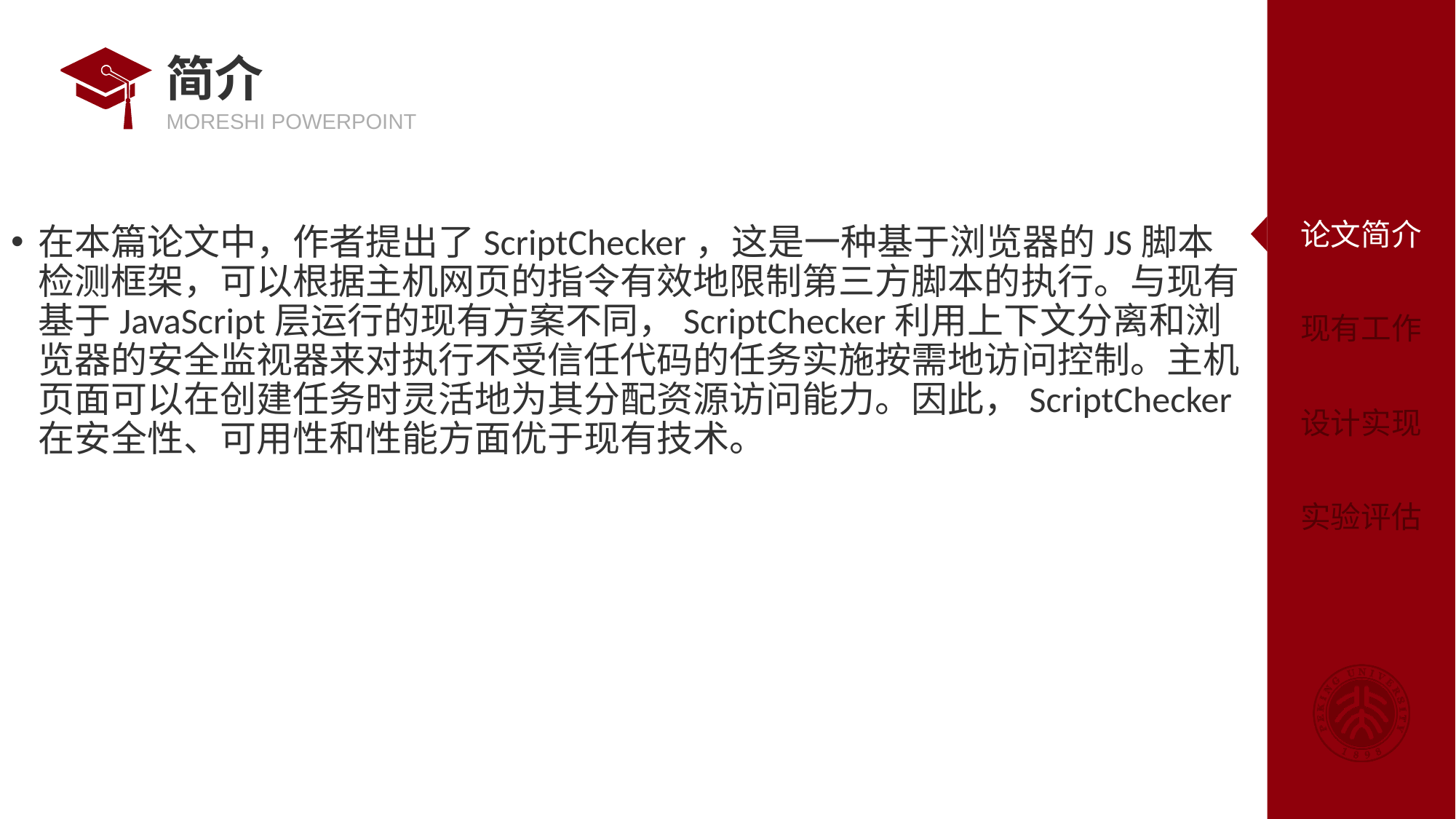

# 简介
在本篇论文中，作者提出了ScriptChecker，这是一种基于浏览器的JS脚本检测框架，可以根据主机网页的指令有效地限制第三方脚本的执行。与现有基于JavaScript层运行的现有方案不同，ScriptChecker利用上下文分离和浏览器的安全监视器来对执行不受信任代码的任务实施按需地访问控制。主机页面可以在创建任务时灵活地为其分配资源访问能力。因此，ScriptChecker在安全性、可用性和性能方面优于现有技术。